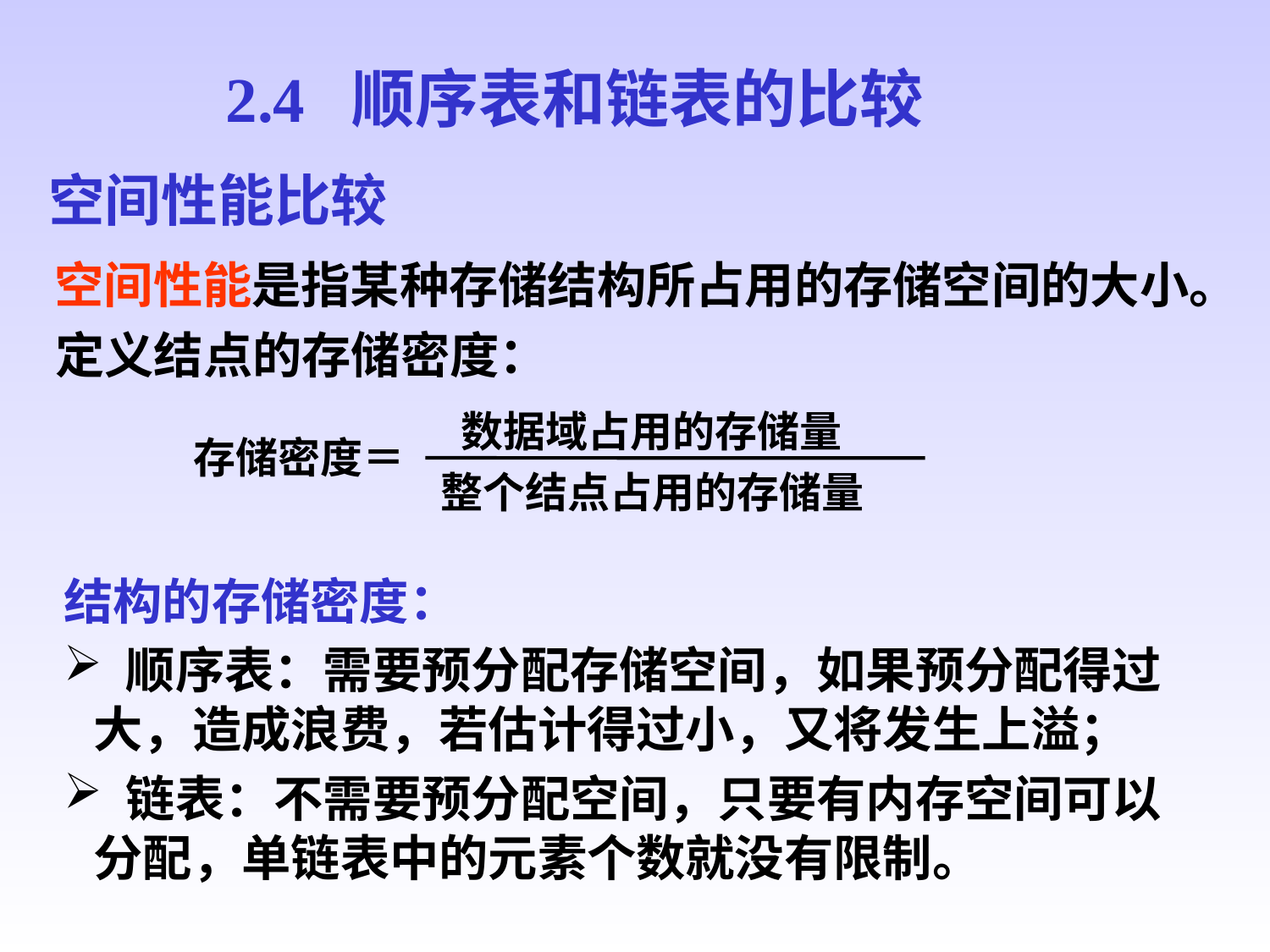

2.4  顺序表和链表的比较
空间性能比较
空间性能是指某种存储结构所占用的存储空间的大小。
定义结点的存储密度：

 数据域占用的存储量
整个结点占用的存储量
存储密度＝

结构的存储密度：
 顺序表：需要预分配存储空间，如果预分配得过大，造成浪费，若估计得过小，又将发生上溢；
 链表：不需要预分配空间，只要有内存空间可以分配，单链表中的元素个数就没有限制。